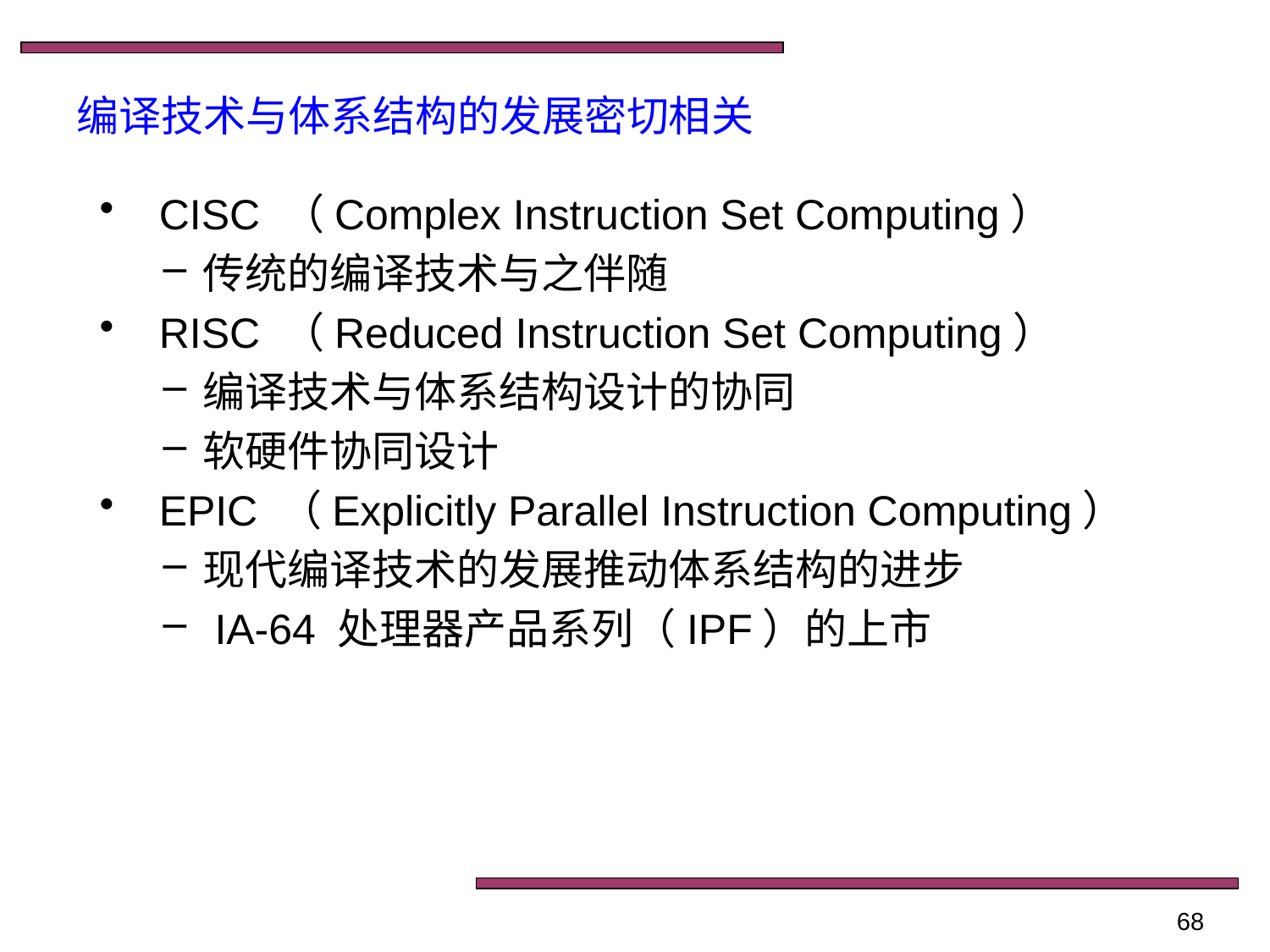

# 编译技术与体系结构的发展密切相关
 CISC （Complex Instruction Set Computing）
传统的编译技术与之伴随
 RISC （Reduced Instruction Set Computing）
编译技术与体系结构设计的协同
软硬件协同设计
 EPIC （Explicitly Parallel Instruction Computing）
现代编译技术的发展推动体系结构的进步
 IA-64 处理器产品系列（IPF）的上市

68